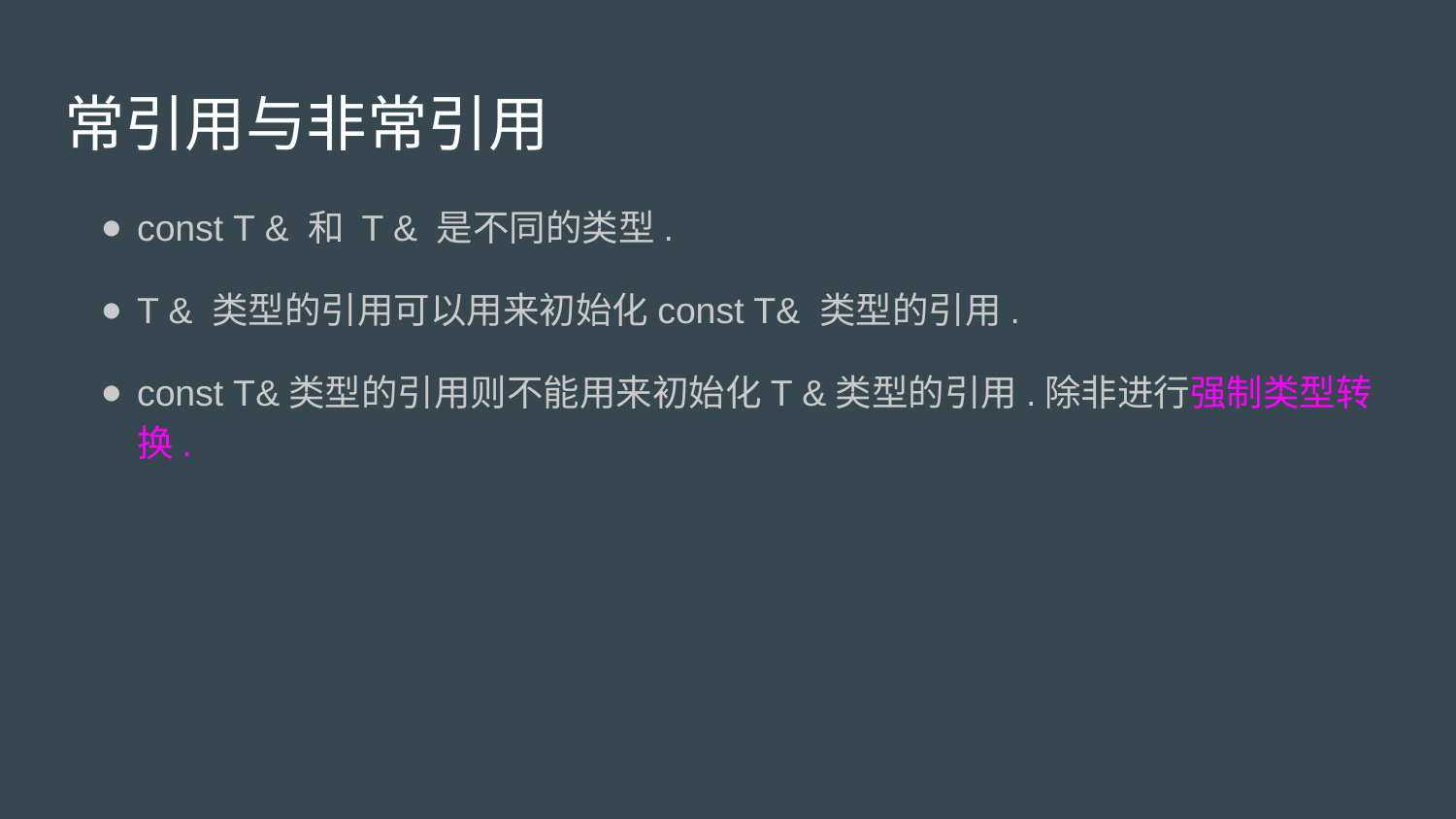

# 常引用与非常引用
const T & 和 T & 是不同的类型.
T & 类型的引用可以用来初始化const T& 类型的引用.
const T&类型的引用则不能用来初始化T &类型的引用.除非进行强制类型转换.